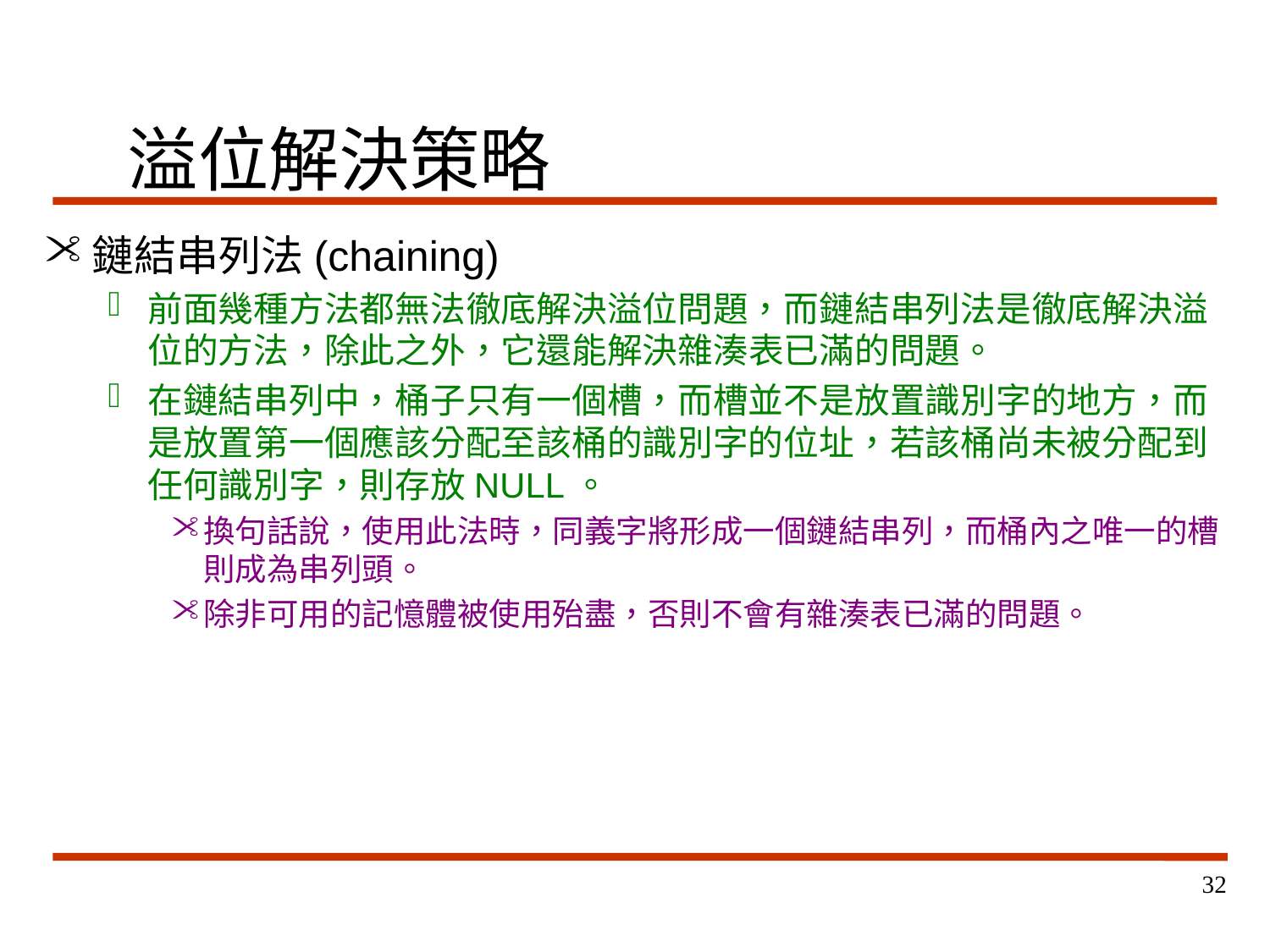

# 溢位解決策略
鏈結串列法(chaining)
前面幾種方法都無法徹底解決溢位問題，而鏈結串列法是徹底解決溢位的方法，除此之外，它還能解決雜湊表已滿的問題。
在鏈結串列中，桶子只有一個槽，而槽並不是放置識別字的地方，而是放置第一個應該分配至該桶的識別字的位址，若該桶尚未被分配到任何識別字，則存放NULL。
換句話說，使用此法時，同義字將形成一個鏈結串列，而桶內之唯一的槽則成為串列頭。
除非可用的記憶體被使用殆盡，否則不會有雜湊表已滿的問題。
32